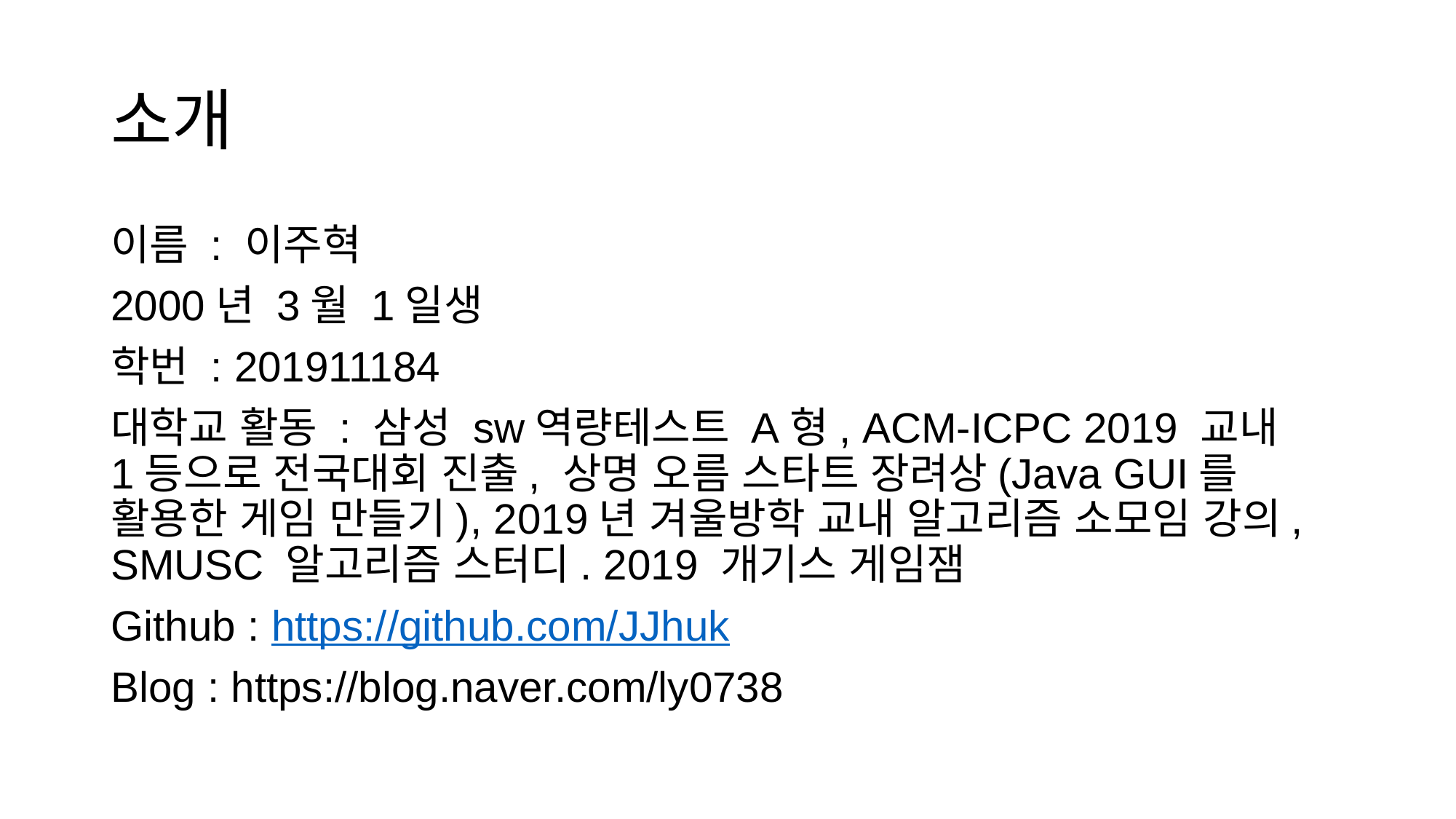

# 소개
이름 : 이주혁
2000년 3월 1일생
학번 : 201911184
대학교 활동 : 삼성 sw역량테스트 A형, ACM-ICPC 2019 교내 1등으로 전국대회 진출, 상명 오름 스타트 장려상(Java GUI를 활용한 게임 만들기), 2019년 겨울방학 교내 알고리즘 소모임 강의, SMUSC 알고리즘 스터디. 2019 개기스 게임잼
Github : https://github.com/JJhuk
Blog : https://blog.naver.com/ly0738